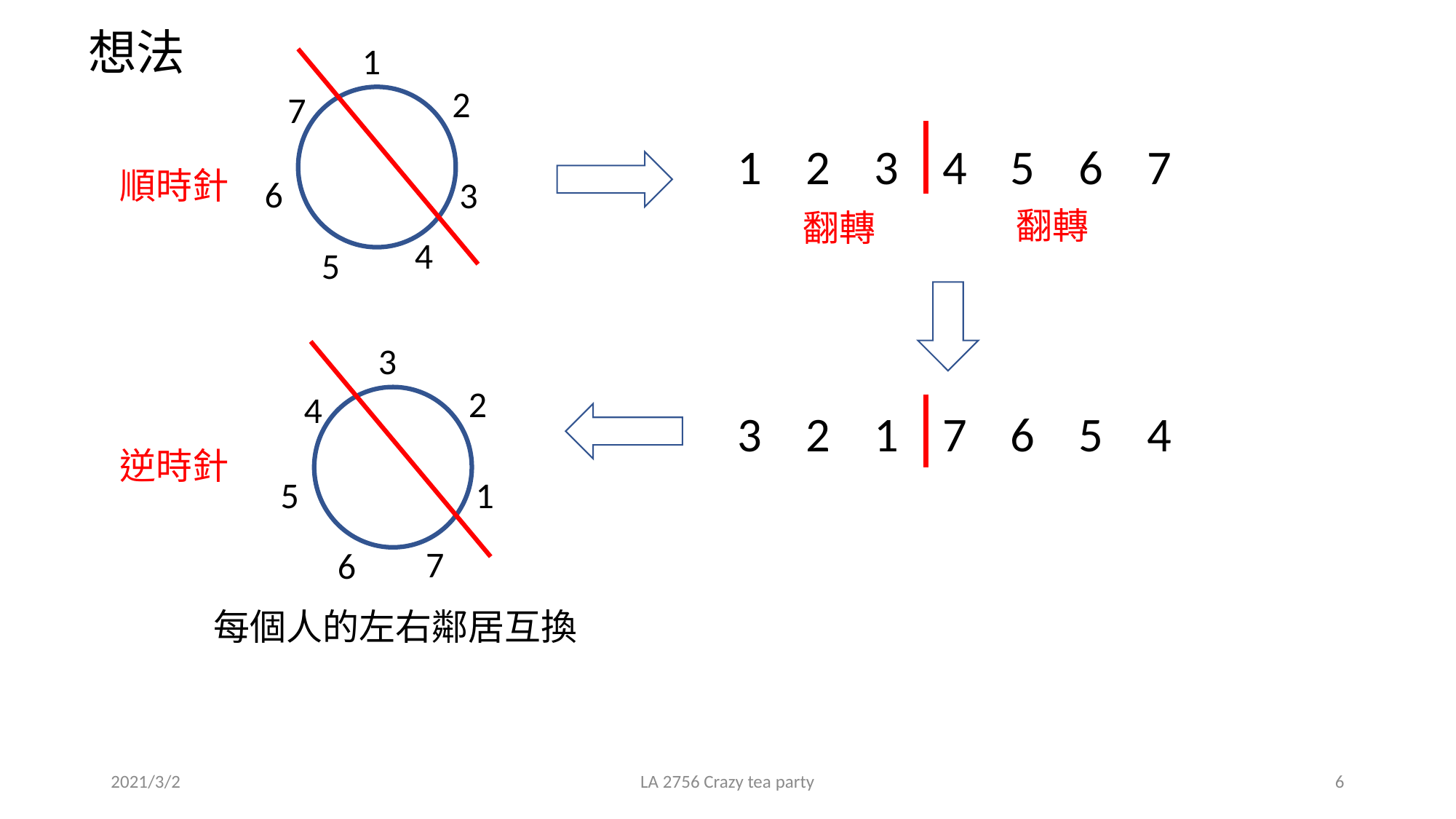

想法
1
2

6
3
4
5
7
1    2    3    4    5    6    7

順時針
翻轉
翻轉

3
2

5
1
7
6
4
3    2    1    7    6    5    4

逆時針
每個人的左右鄰居互換
2021/3/2
LA 2756 Crazy tea party
6